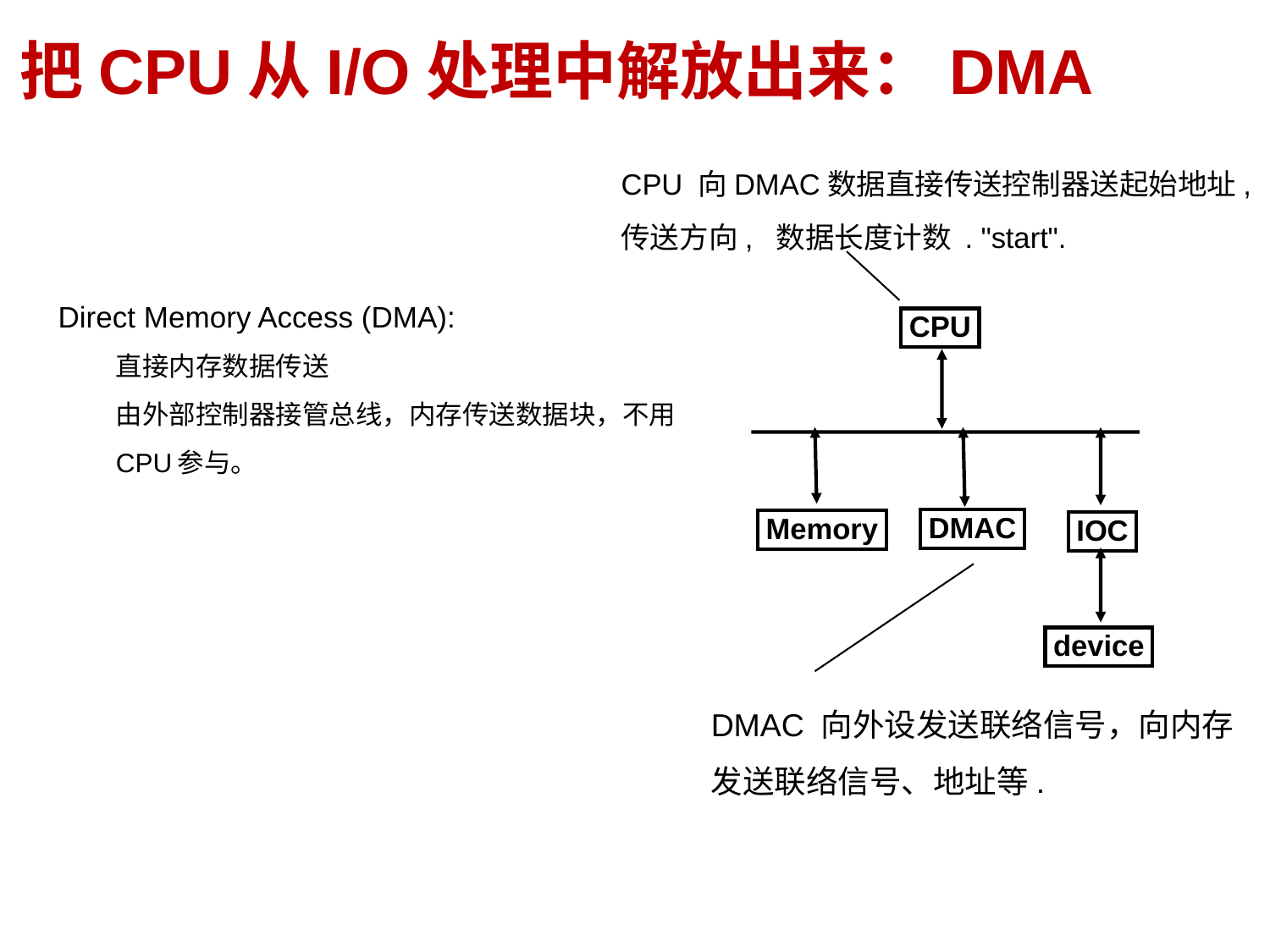

# 把CPU从I/O处理中解放出来：DMA
CPU 向DMAC数据直接传送控制器送起始地址,
传送方向,  数据长度计数 . "start".

Direct Memory Access (DMA):
直接内存数据传送
由外部控制器接管总线，内存传送数据块，不用CPU参与。
CPU

DMAC
Memory
IOC

device
DMAC 向外设发送联络信号，向内存
发送联络信号、地址等.